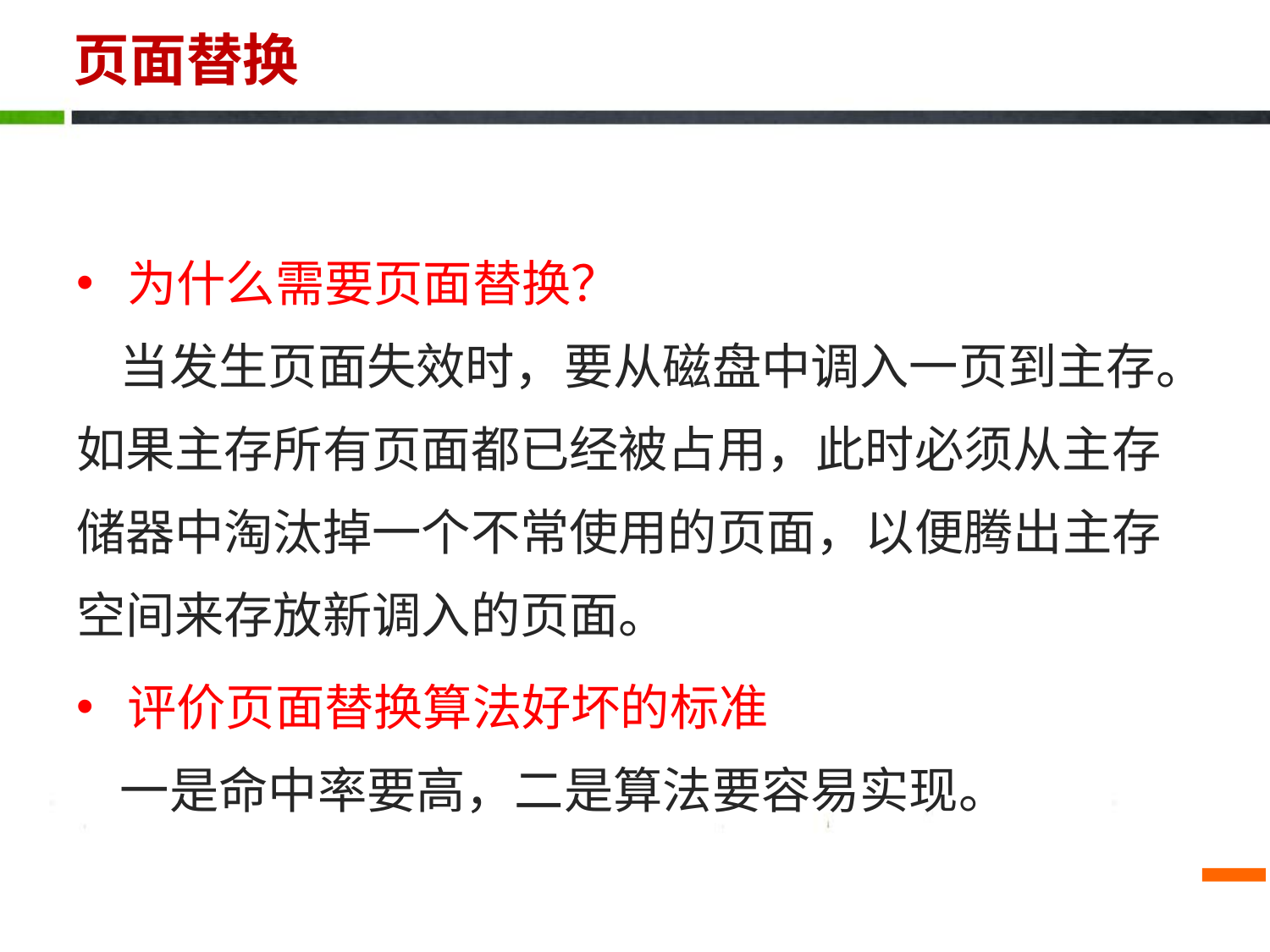

# 页面替换
  为什么需要页面替换？
    当发生页面失效时，要从磁盘中调入一页到主存。如果主存所有页面都已经被占用，此时必须从主存储器中淘汰掉一个不常使用的页面，以便腾出主存空间来存放新调入的页面。
  评价页面替换算法好坏的标准
    一是命中率要高，二是算法要容易实现。